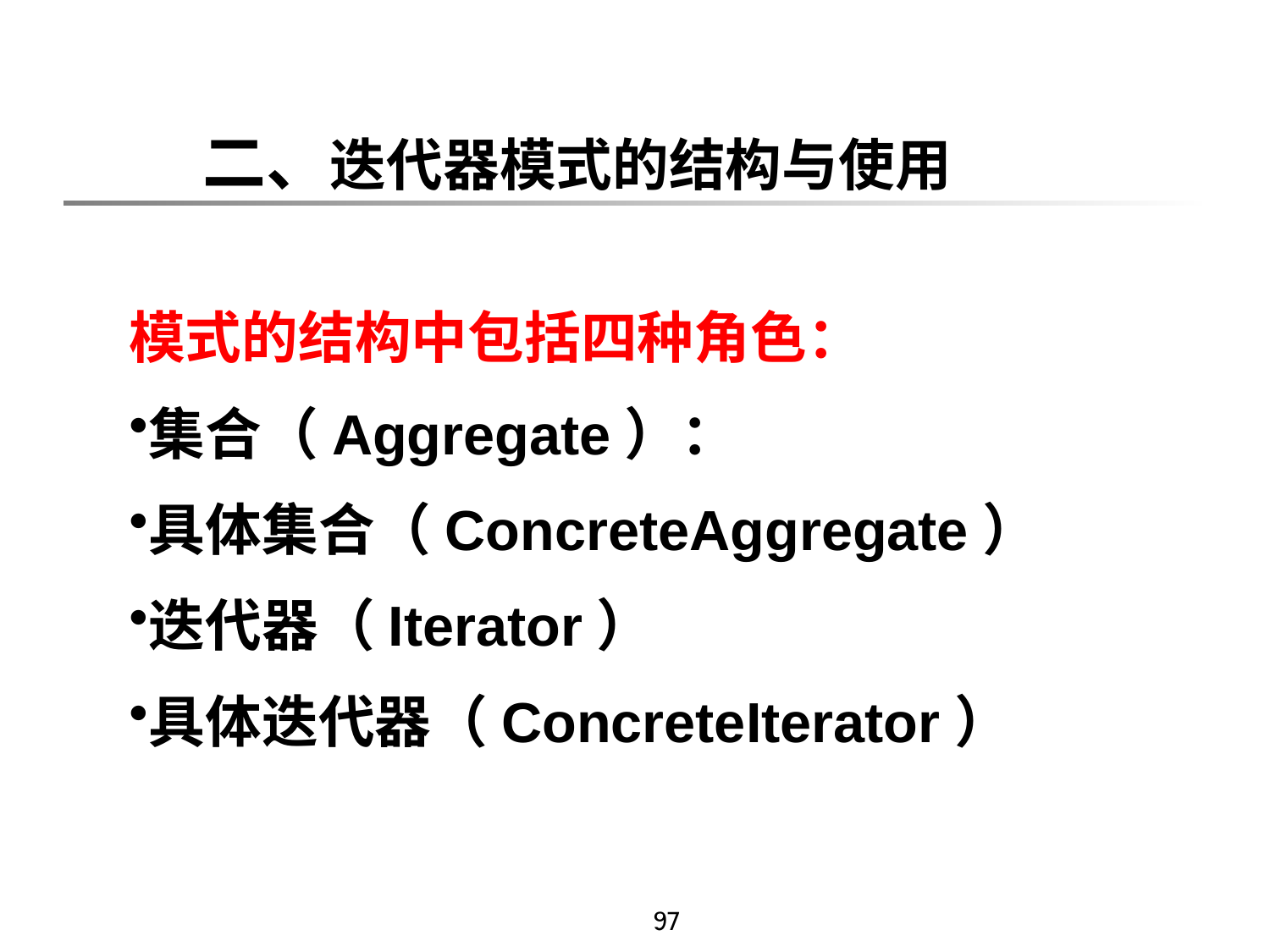

二、迭代器模式的结构与使用

模式的结构中包括四种角色：
集合（Aggregate）：
具体集合（ConcreteAggregate）
迭代器（Iterator）
具体迭代器（ConcreteIterator）

97